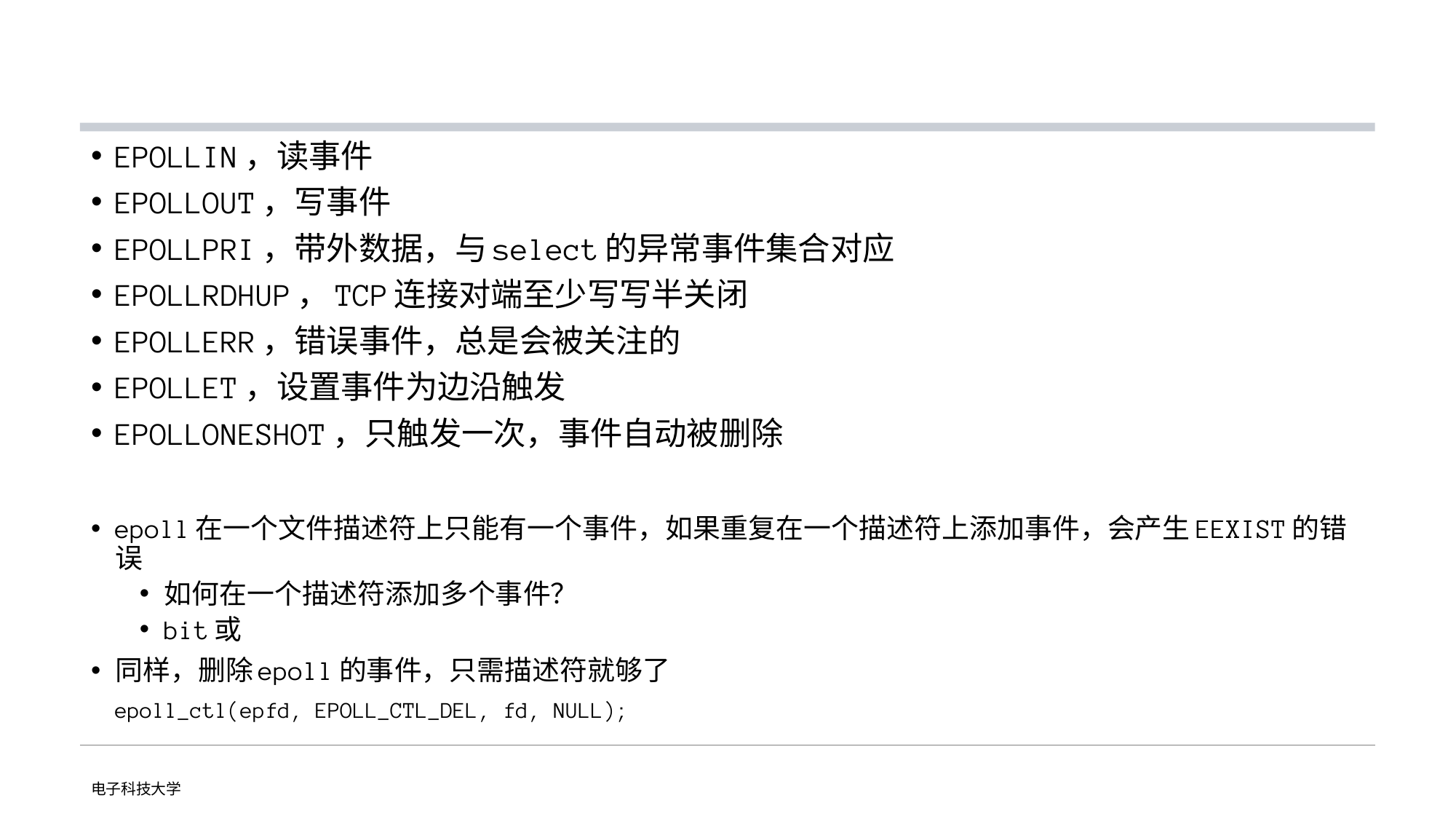

#
EPOLLIN，读事件
EPOLLOUT，写事件
EPOLLPRI，带外数据，与select的异常事件集合对应
EPOLLRDHUP，TCP连接对端至少写写半关闭
EPOLLERR，错误事件，总是会被关注的
EPOLLET，设置事件为边沿触发
EPOLLONESHOT，只触发一次，事件自动被删除

epoll在一个文件描述符上只能有一个事件，如果重复在一个描述符上添加事件，会产生EEXIST的错误
如何在一个描述符添加多个事件？
bit或
同样，删除epoll的事件，只需描述符就够了
	epoll_ctl(epfd, EPOLL_CTL_DEL, fd, NULL);

电子科技大学